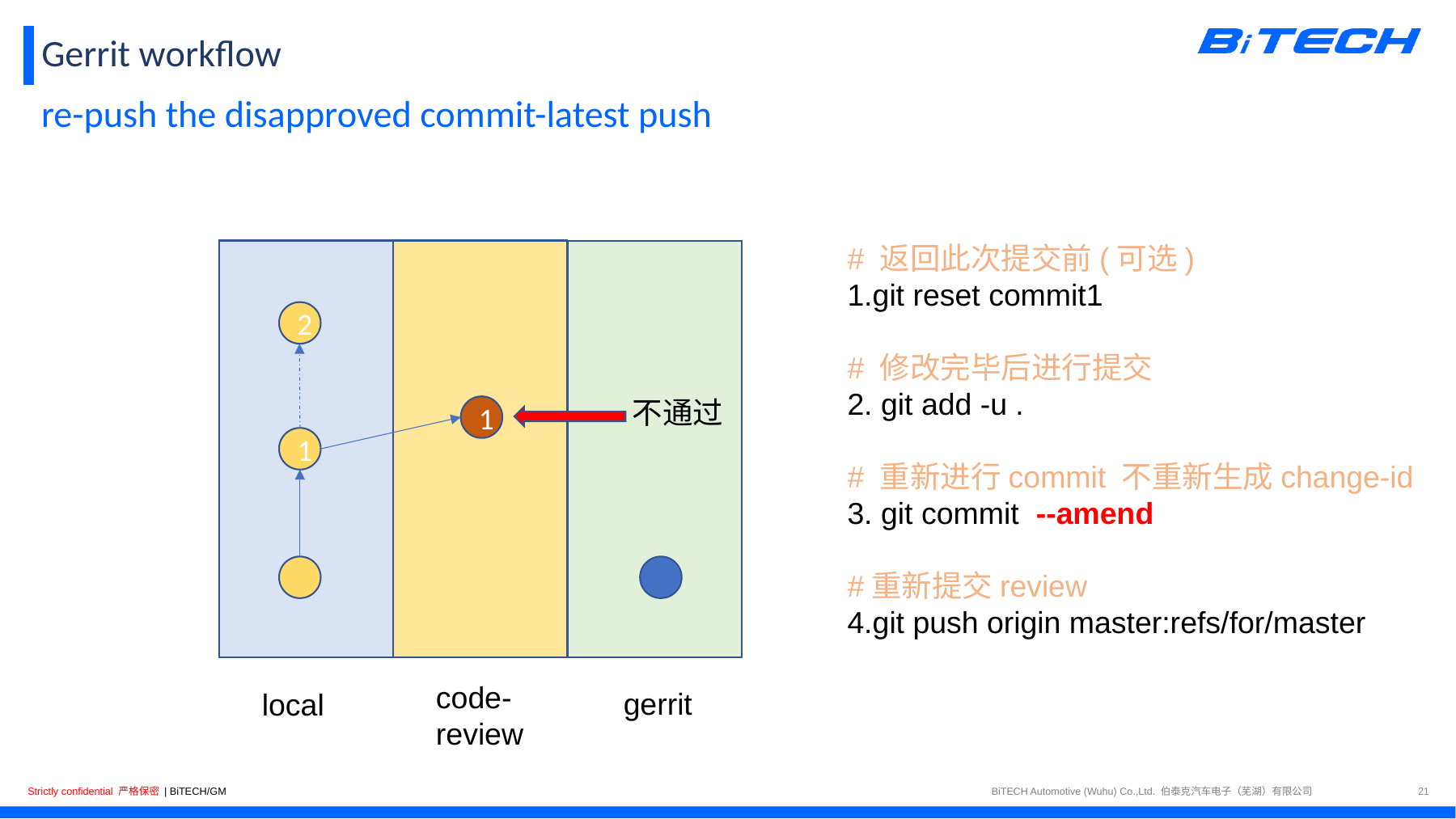

# Gerrit workflow
re-push the disapproved commit-latest push
# 返回此次提交前(可选)
1.git reset commit1

# 修改完毕后进行提交
2. git add -u .

# 重新进行commit 不重新生成change-id
3. git commit  --amend

#重新提交review
4.git push origin master:refs/for/master

2
不通过
1

1

code-review
gerrit
local
21